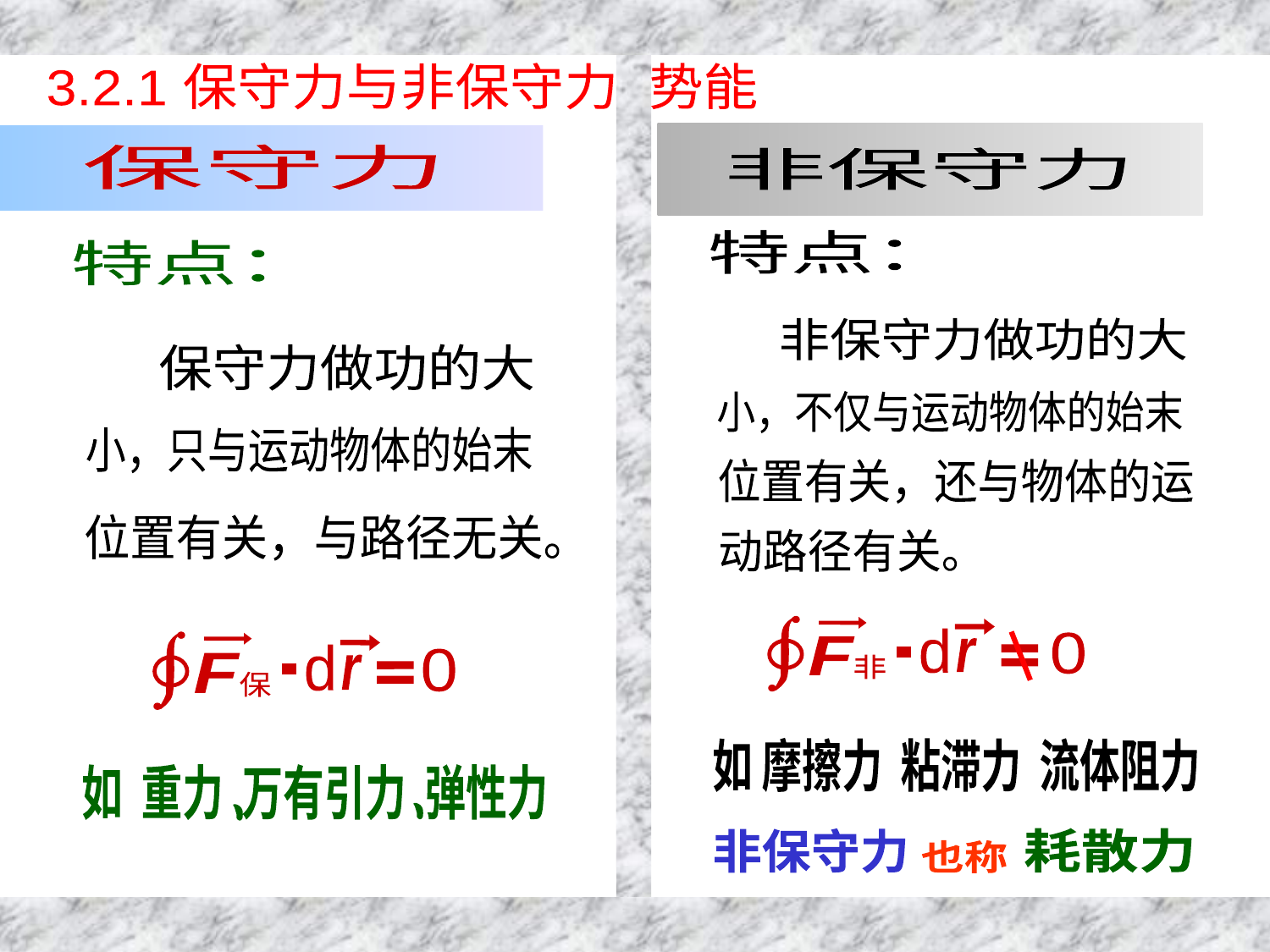

保守力
3.2.1 保守力与非保守力  势能

非保守力
非保守力

保守力
保守力
特点：
非保守力做功的大
小，不仅与运动物体的始末
位置有关，还与物体的运
动路径有关。

d

0
F

r

.
非

如 摩擦力  粘滞力  流体阻力
特点：
保守力做功的大
小，只与运动物体的始末
位置有关，与路径无关。

d
0
F

r

.
保

如  重力  万有引力  弹性力

耗散力
非保守力
也称